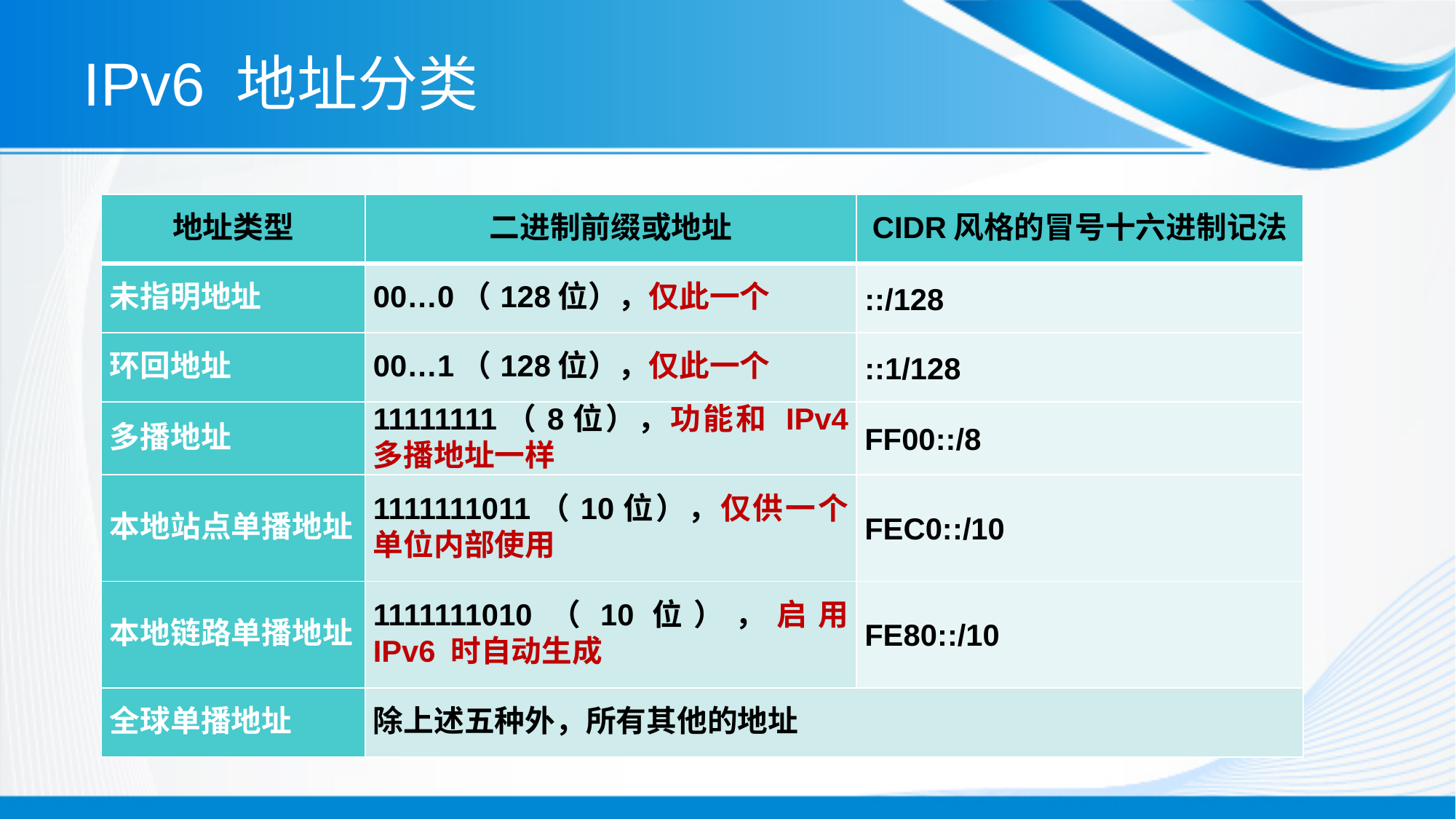

# IPv6 地址分类
| 地址类型 | 二进制前缀或地址 | CIDR风格的冒号十六进制记法 |
| --- | --- | --- |
| 未指明地址 | 00…0（128位），仅此一个 | ::/128 |
| 环回地址 | 00…1（128位），仅此一个 | ::1/128 |
| 多播地址 | 11111111（8位），功能和 IPv4 多播地址一样 | FF00::/8 |
| 本地站点单播地址 | 1111111011（10位），仅供一个单位内部使用 | FEC0::/10 |
| 本地链路单播地址 | 1111111010（10位），启用 IPv6 时自动生成 | FE80::/10 |
| 全球单播地址 | 除上述五种外，所有其他的地址 |  |